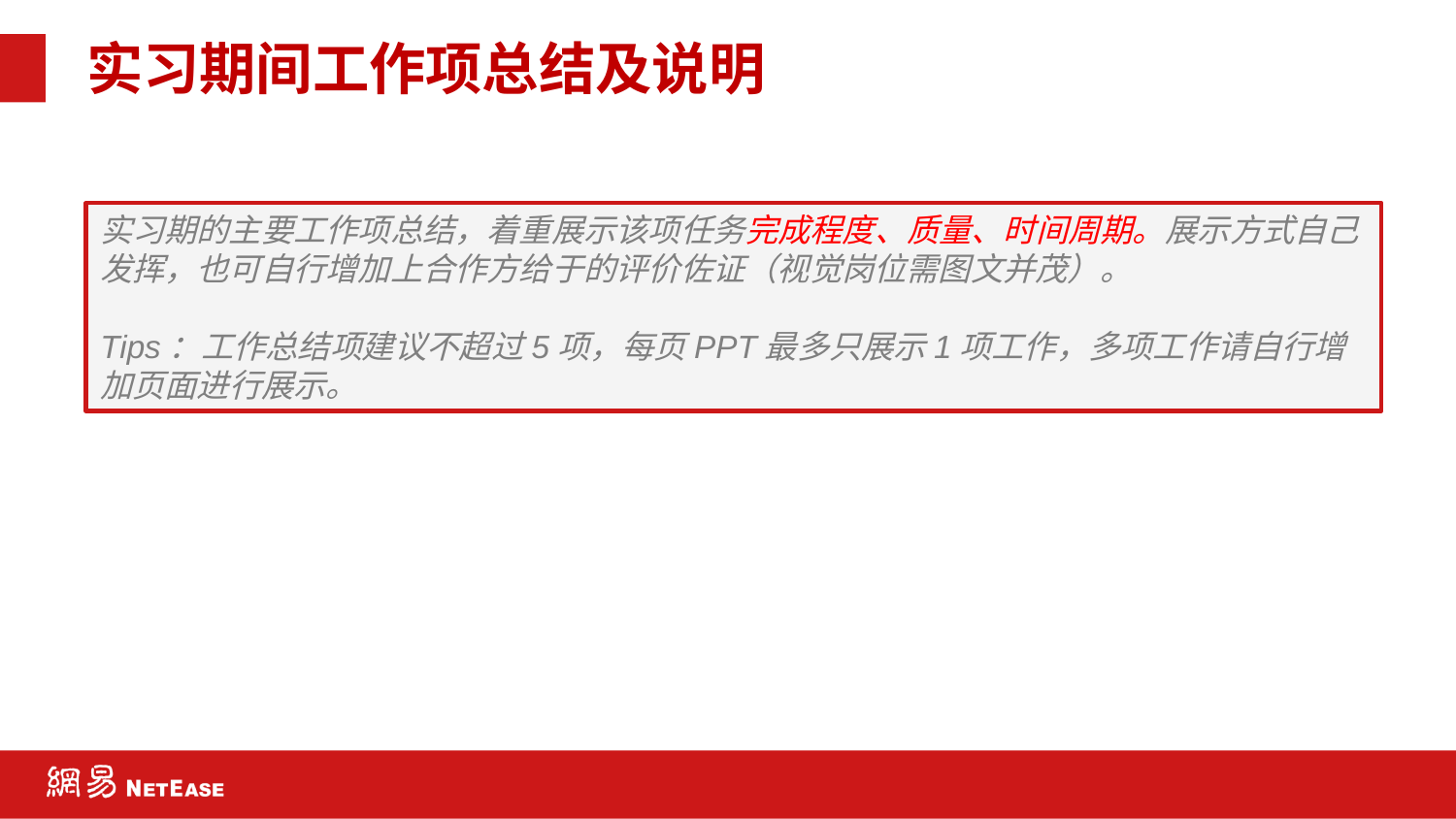

# 实习期间工作项总结及说明
实习期的主要工作项总结，着重展示该项任务完成程度、质量、时间周期。展示方式自己发挥，也可自行增加上合作方给于的评价佐证（视觉岗位需图文并茂）。

Tips：工作总结项建议不超过5项，每页PPT最多只展示1项工作，多项工作请自行增加页面进行展示。